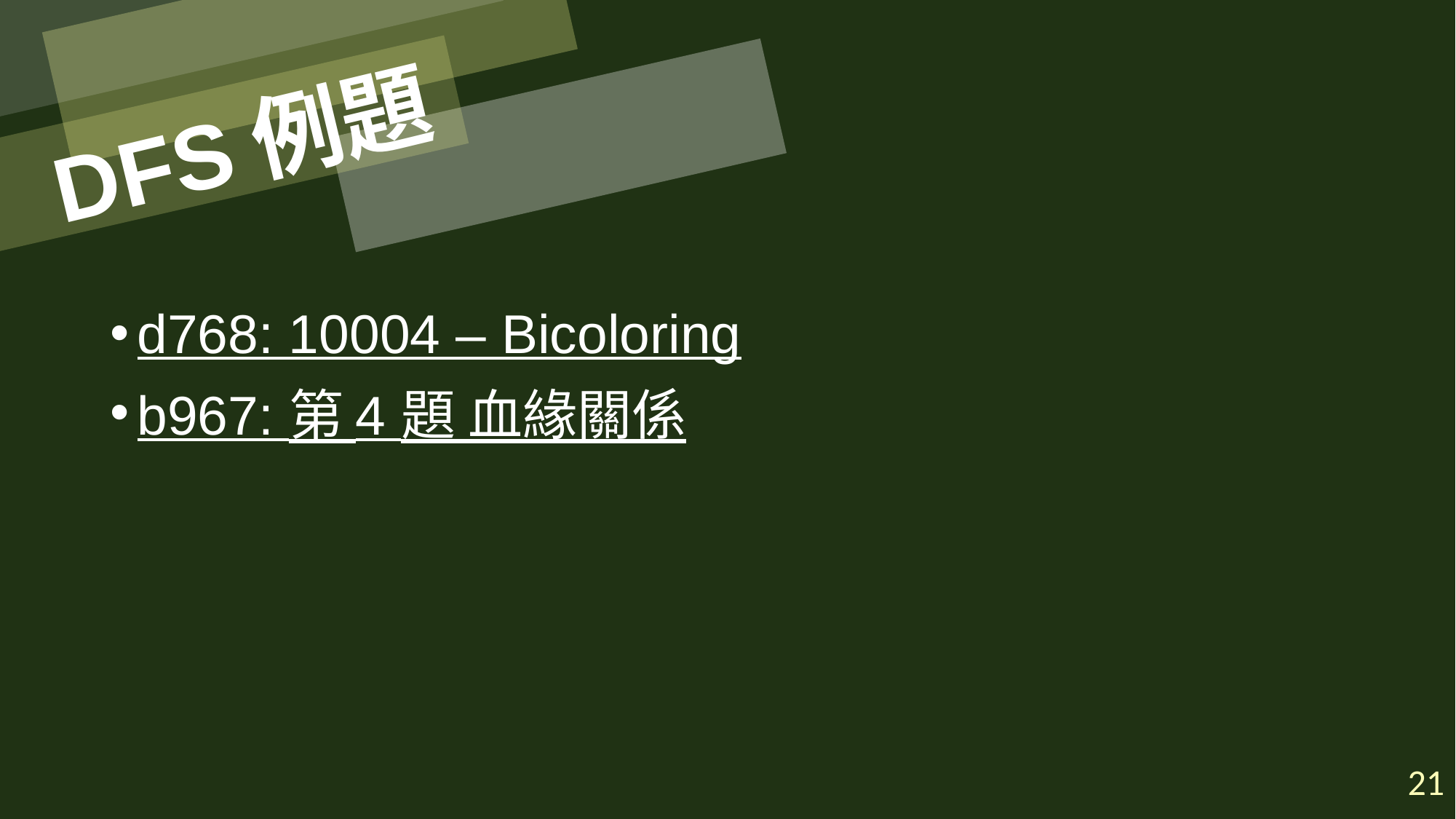

# DFS例題

d768: 10004 – Bicoloring
b967: 第 4 題 血緣關係

21